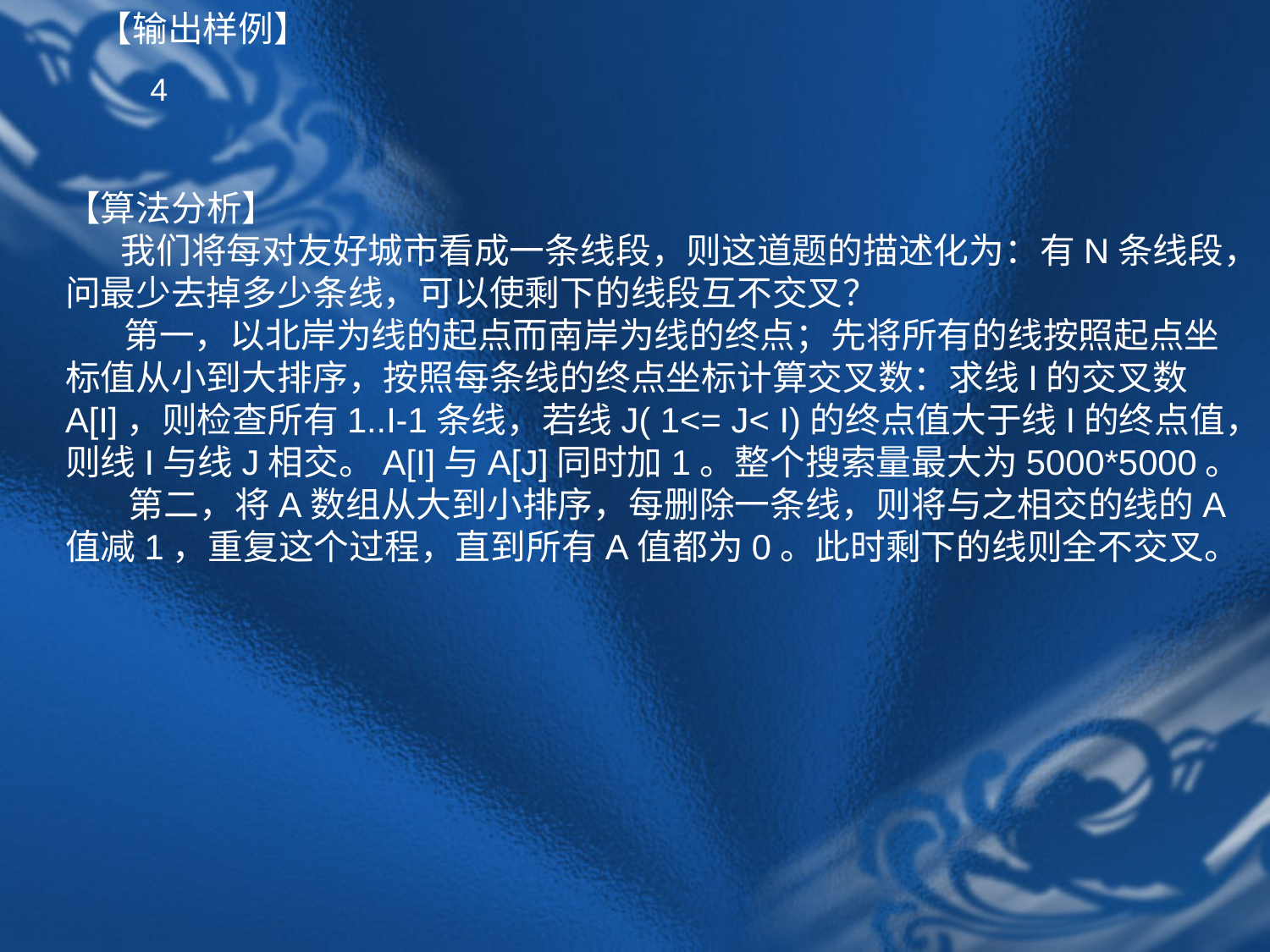

【输出样例】
4
【算法分析】
      我们将每对友好城市看成一条线段，则这道题的描述化为：有N条线段，问最少去掉多少条线，可以使剩下的线段互不交叉？
　   第一，以北岸为线的起点而南岸为线的终点；先将所有的线按照起点坐标值从小到大排序，按照每条线的终点坐标计算交叉数：求线I的交叉数A[I]，则检查所有1..I-1条线，若线J( 1<= J< I)的终点值大于线I的终点值，则线I与线J相交。A[I]与A[J]同时加1。整个搜索量最大为5000*5000。
       第二，将A数组从大到小排序，每删除一条线，则将与之相交的线的A值减1，重复这个过程，直到所有A值都为0。此时剩下的线则全不交叉。